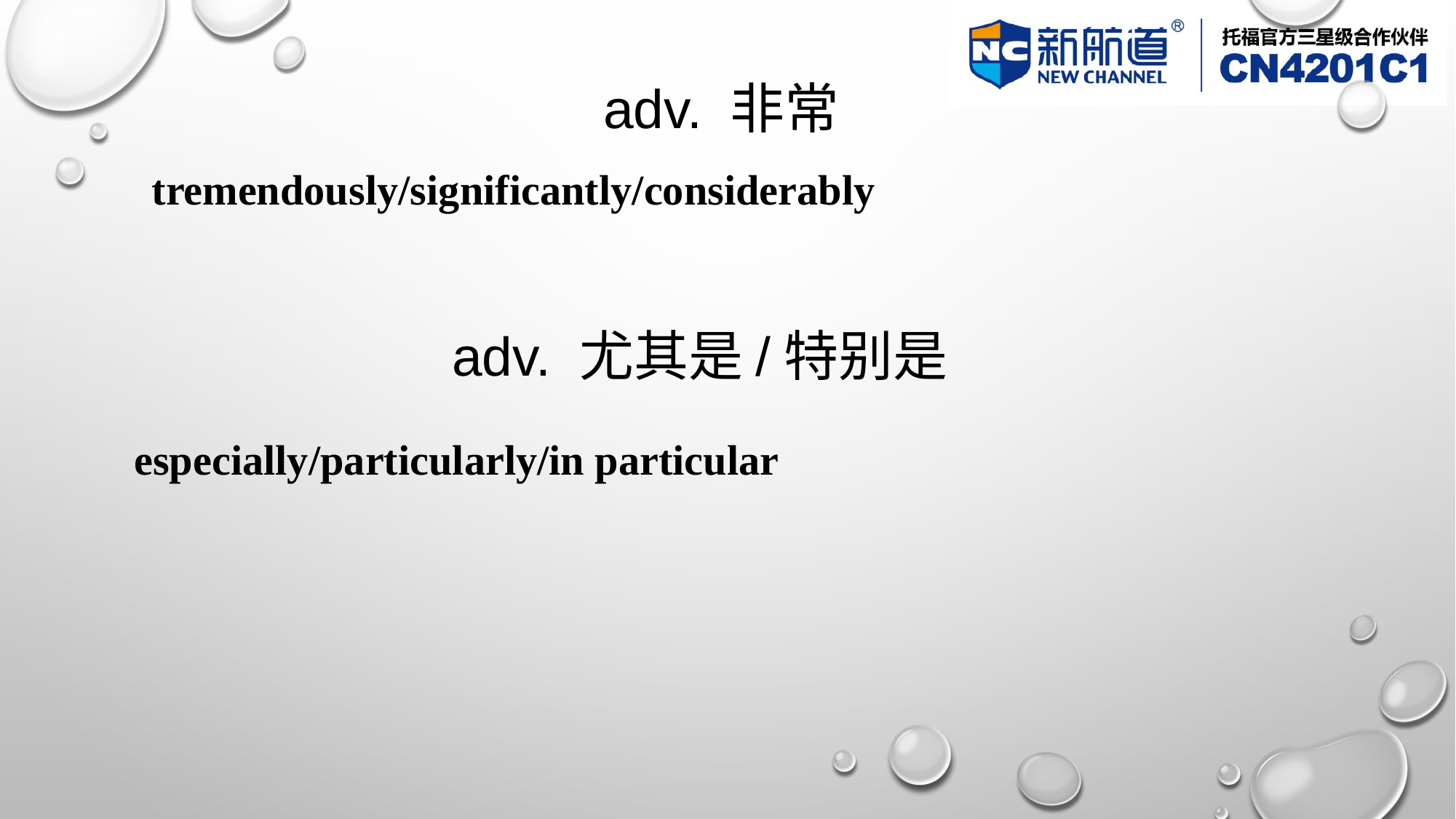

# adv. 非常
 tremendously/significantly/considerably

adv. 尤其是/特别是
especially/particularly/in particular